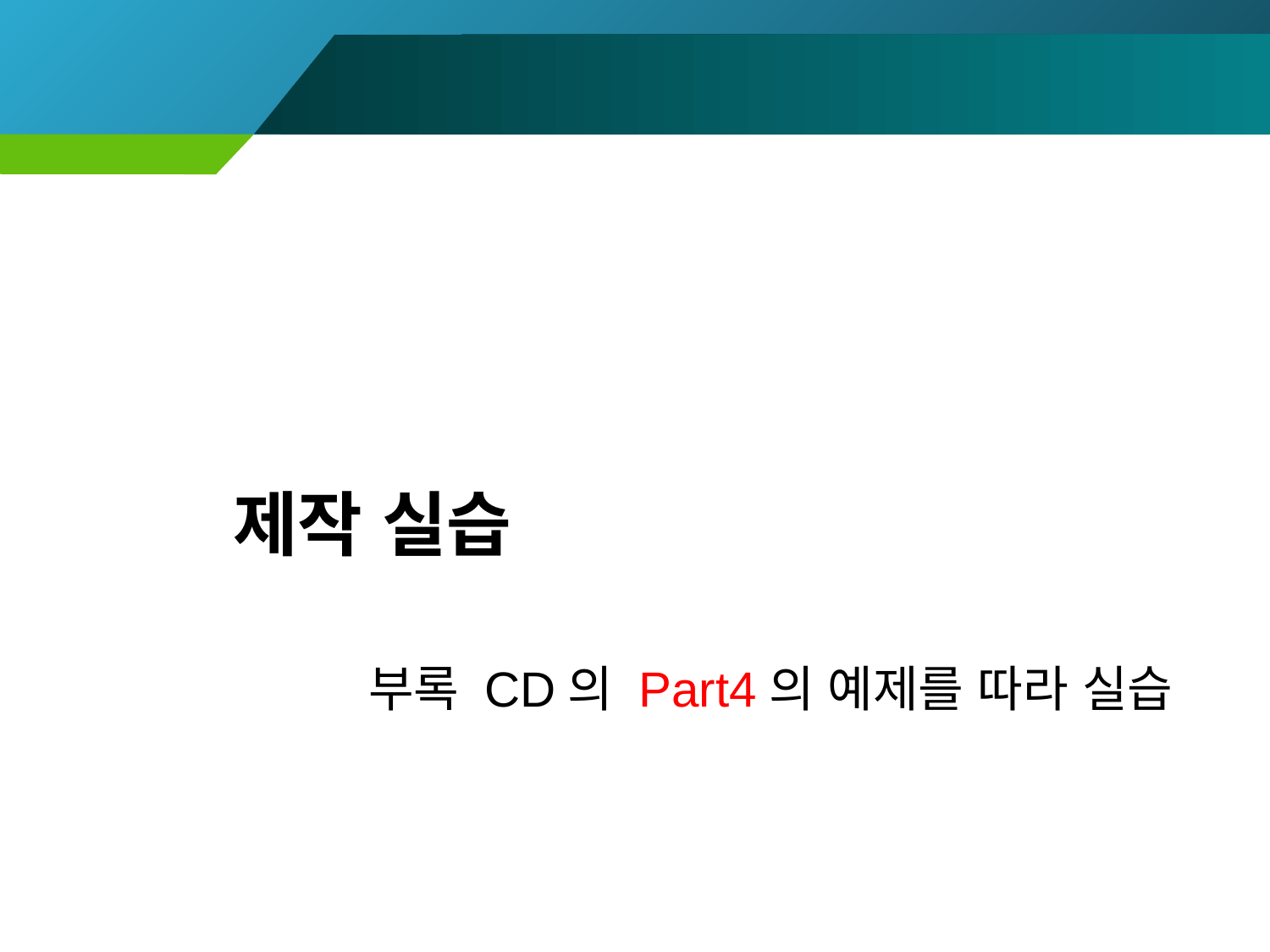

# 제작 실습
 부록 CD의 Part4의 예제를 따라 실습